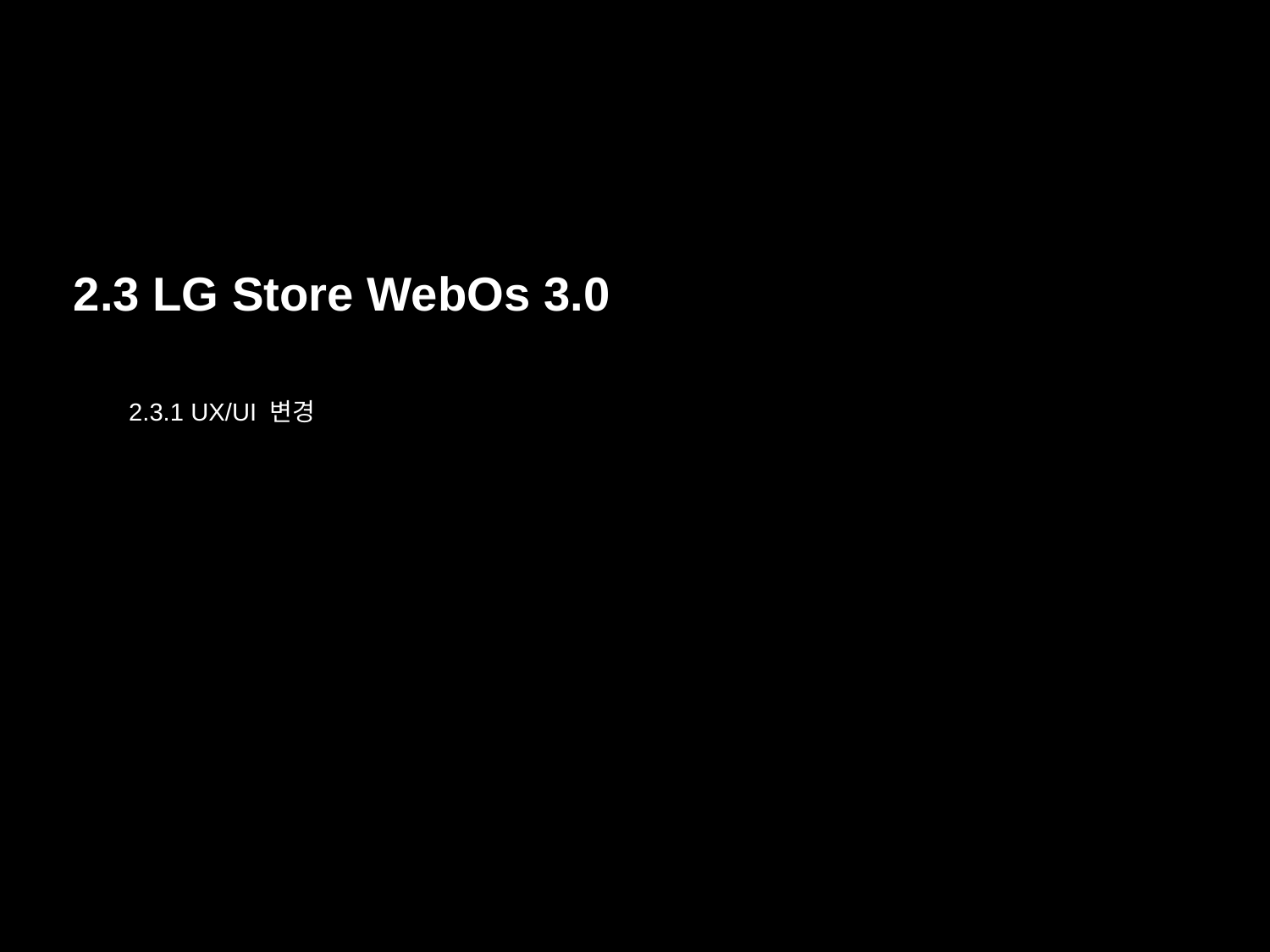

2.3 LG Store WebOs 3.0
2.3.1 UX/UI 변경